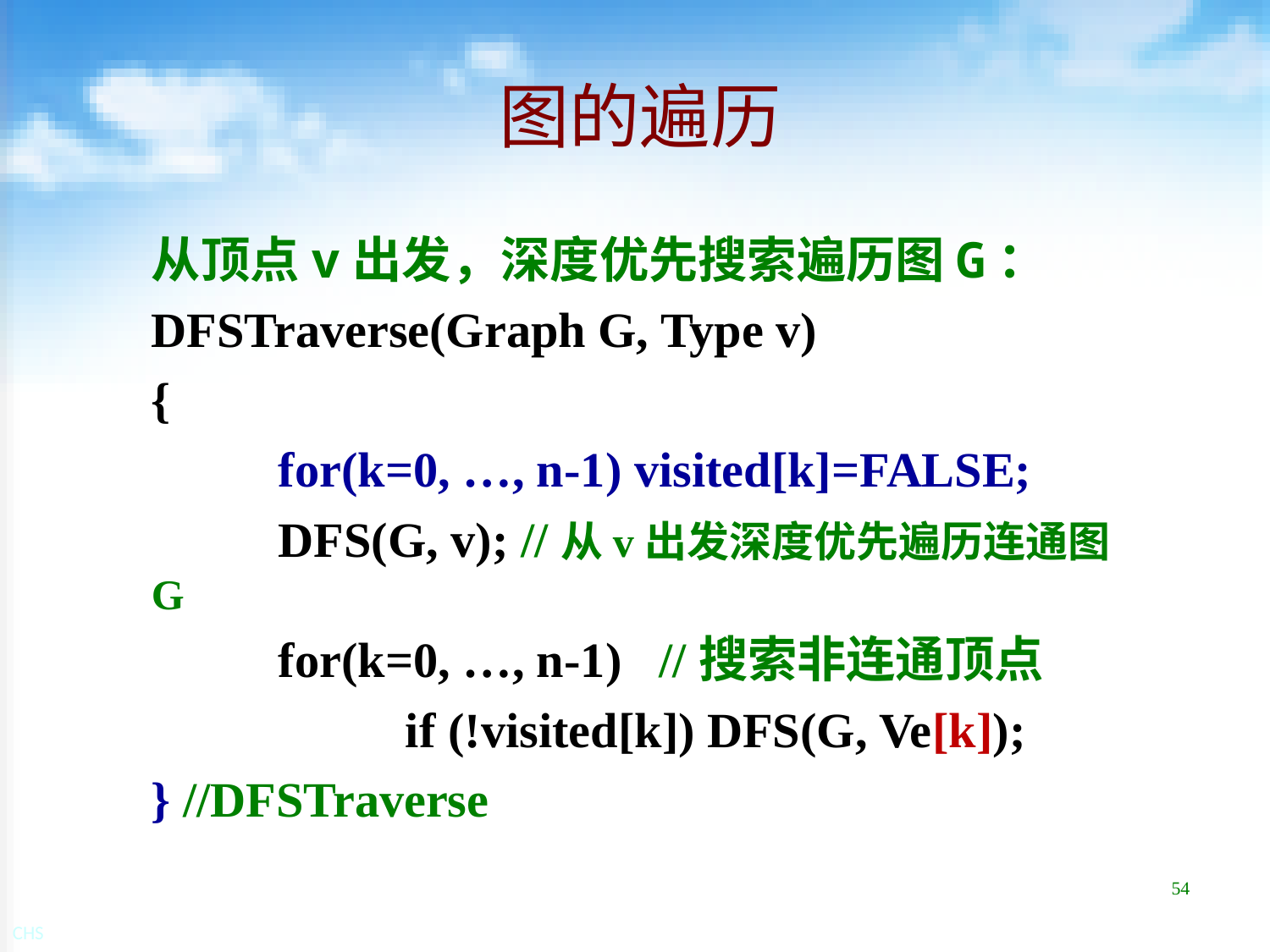

# 图的遍历
从顶点v出发，深度优先搜索遍历图G：
DFSTraverse(Graph G, Type v)
{
	for(k=0, …, n-1) visited[k]=FALSE;
	DFS(G, v); //从v出发深度优先遍历连通图G
	for(k=0, …, n-1)   //搜索非连通顶点
		if (!visited[k]) DFS(G, Ve[k]);
} //DFSTraverse
54